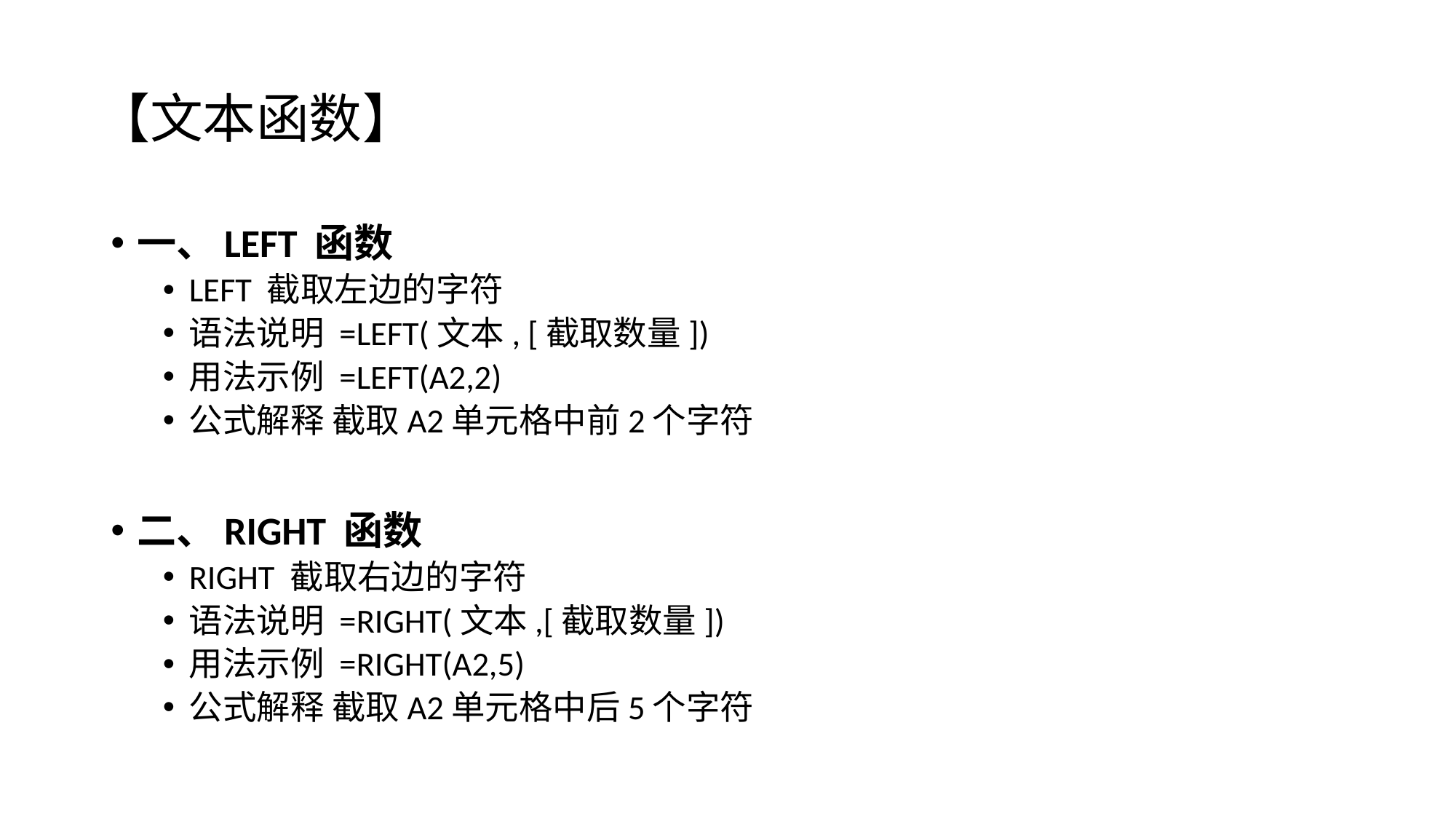

# 【文本函数】
一、LEFT 函数
LEFT 截取左边的字符
语法说明 =LEFT(文本, [截取数量])
用法示例 =LEFT(A2,2)
公式解释 截取A2单元格中前2个字符

二、RIGHT 函数
RIGHT 截取右边的字符
语法说明 =RIGHT(文本,[截取数量])
用法示例 =RIGHT(A2,5)
公式解释 截取A2单元格中后5个字符